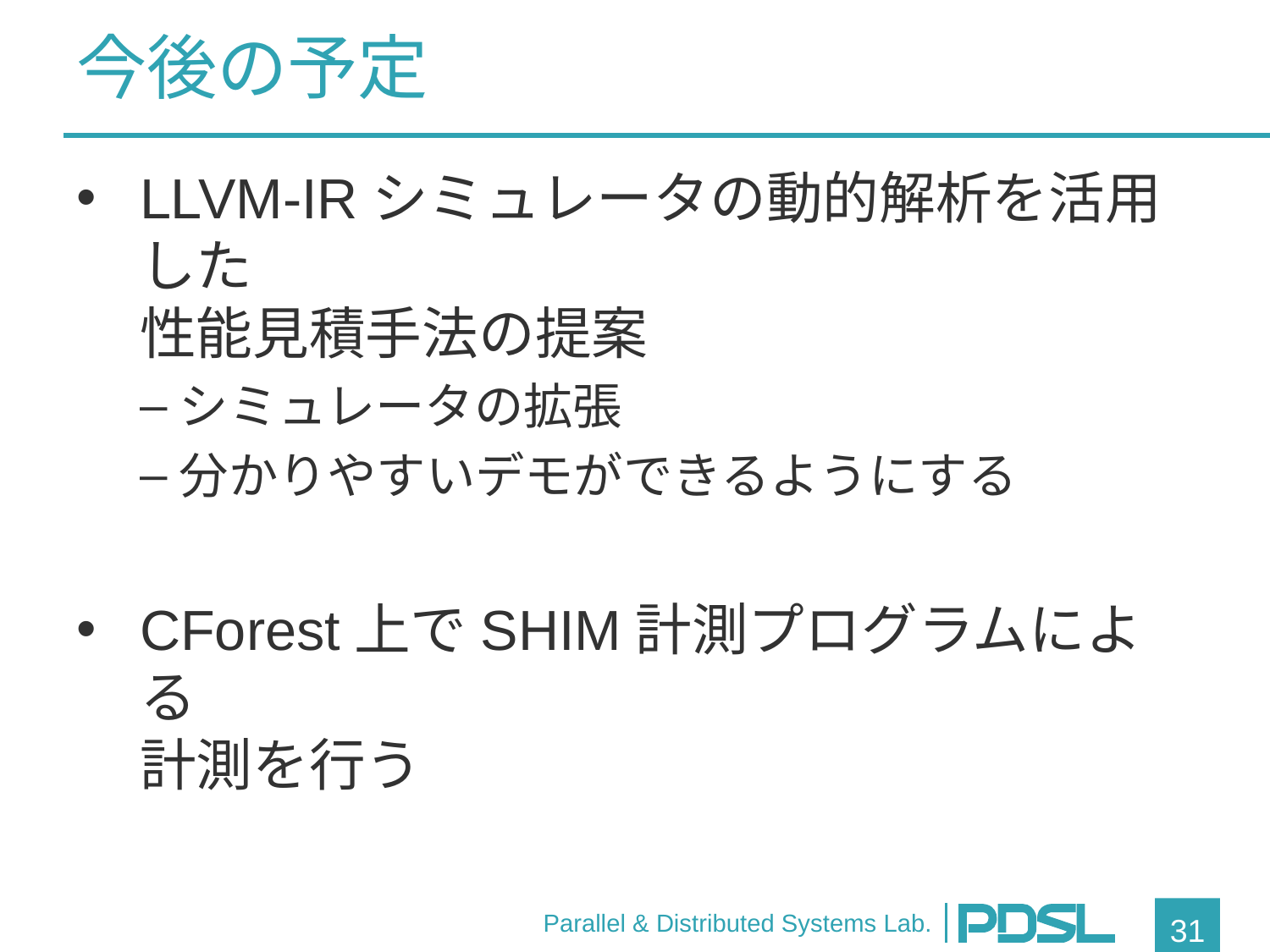

# 今後の予定
LLVM-IRシミュレータの動的解析を活用した
性能見積手法の提案
シミュレータの拡張
分かりやすいデモができるようにする

CForest上でSHIM計測プログラムによる
計測を行う